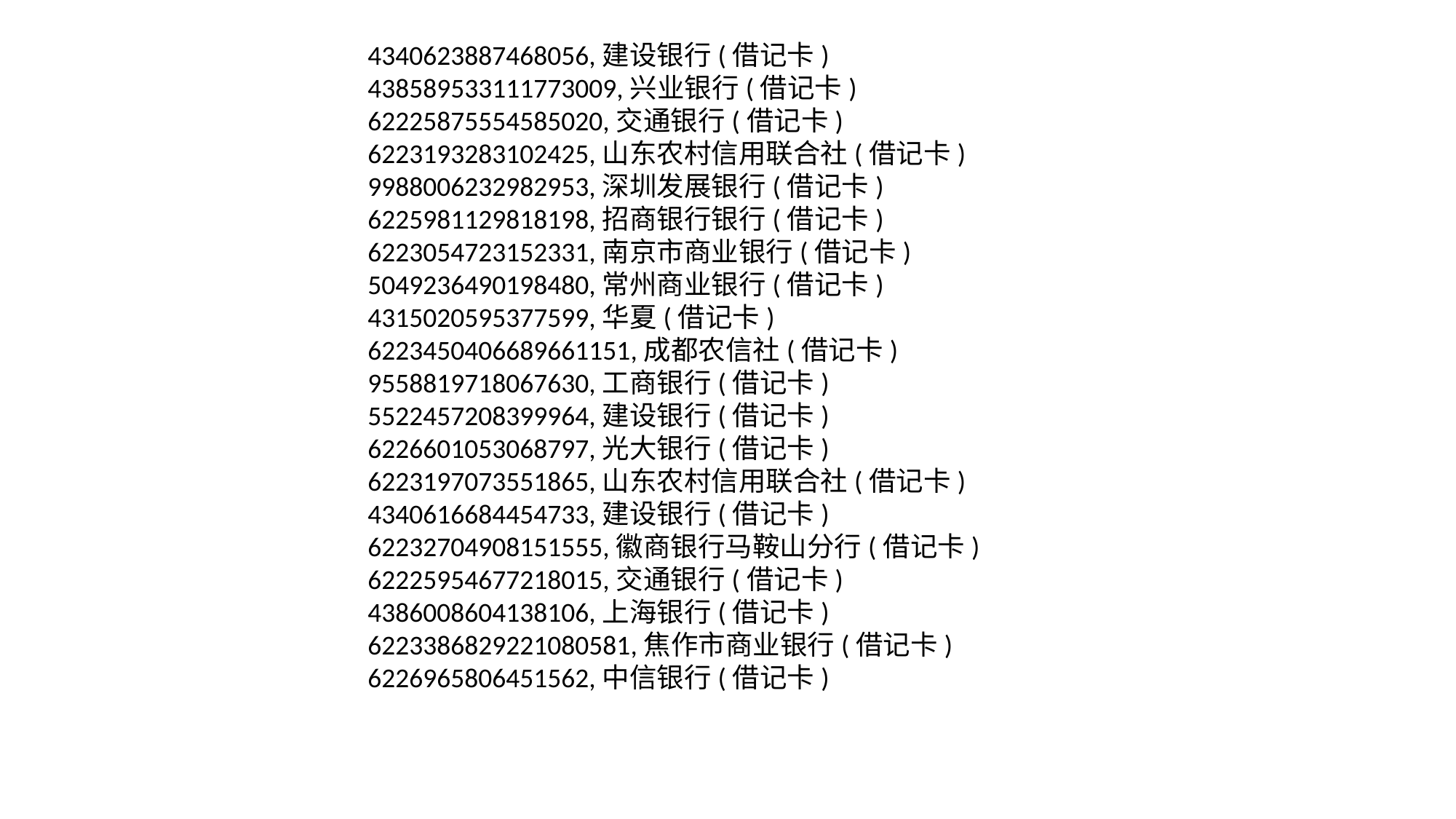

4340623887468056,建设银行(借记卡)
438589533111773009,兴业银行(借记卡)
62225875554585020,交通银行(借记卡)
6223193283102425,山东农村信用联合社(借记卡)
9988006232982953,深圳发展银行(借记卡)
6225981129818198,招商银行银行(借记卡)
6223054723152331,南京市商业银行(借记卡)
5049236490198480,常州商业银行(借记卡)
4315020595377599,华夏(借记卡)
6223450406689661151,成都农信社(借记卡)
9558819718067630,工商银行(借记卡)
5522457208399964,建设银行(借记卡)
6226601053068797,光大银行(借记卡)
6223197073551865,山东农村信用联合社(借记卡)
4340616684454733,建设银行(借记卡)
62232704908151555,徽商银行马鞍山分行(借记卡)
62225954677218015,交通银行(借记卡)
4386008604138106,上海银行(借记卡)
6223386829221080581,焦作市商业银行(借记卡)
6226965806451562,中信银行(借记卡)